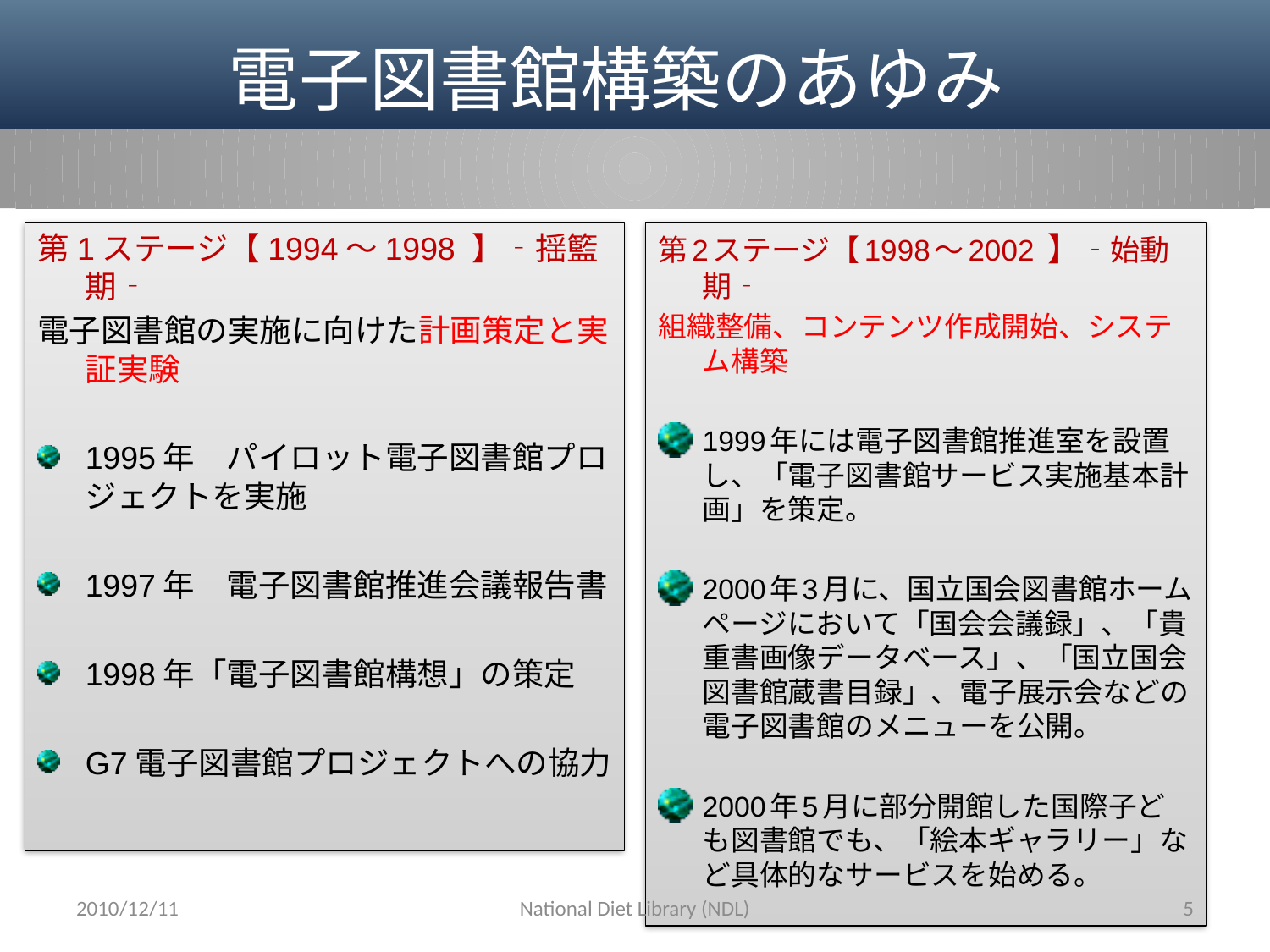

# 電子図書館構築のあゆみ
第2ステージ【1998～2002 】‐始動期‐
組織整備、コンテンツ作成開始、システム構築

1999年には電子図書館推進室を設置し、「電子図書館サービス実施基本計画」を策定。

2000年3月に、国立国会図書館ホームページにおいて「国会会議録」、「貴重書画像データベース」、「国立国会図書館蔵書目録」、電子展示会などの電子図書館のメニューを公開。

2000年5月に部分開館した国際子ども図書館でも、「絵本ギャラリー」など具体的なサービスを始める。

第1ステージ【1994～1998 】‐揺籃期‐
電子図書館の実施に向けた計画策定と実証実験

1995年　パイロット電子図書館プロジェクトを実施

1997年　電子図書館推進会議報告書

1998年「電子図書館構想」の策定

G7電子図書館プロジェクトへの協力
2010/12/11
National Diet Library (NDL)
5